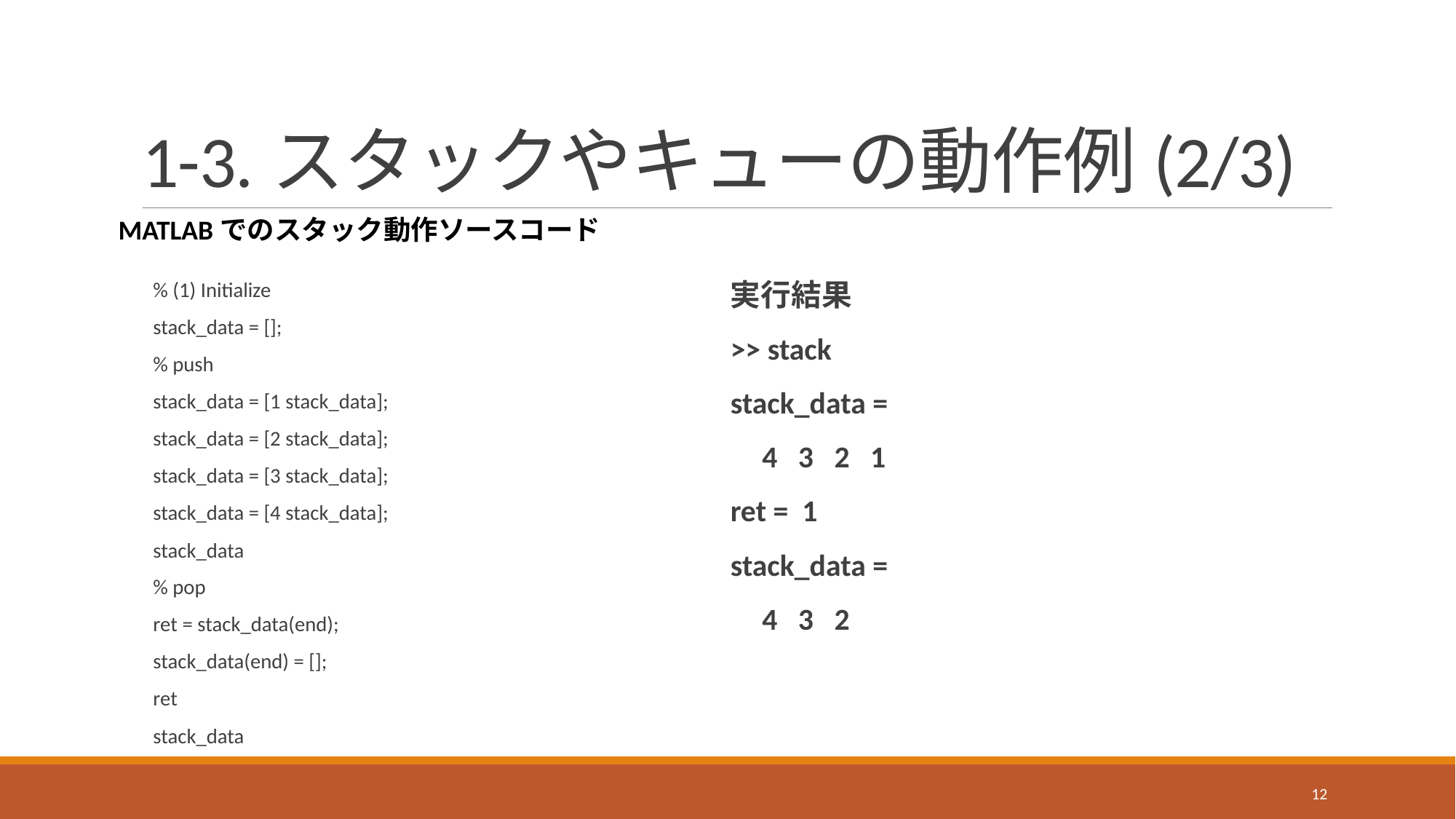

# 1-3.スタックやキューの動作例(2/3)
MATLABでのスタック動作ソースコード
% (1) Initialize
stack_data = [];
% push
stack_data = [1 stack_data];
stack_data = [2 stack_data];
stack_data = [3 stack_data];
stack_data = [4 stack_data];
stack_data
% pop
ret = stack_data(end);
stack_data(end) = [];
ret
stack_data
実行結果
>> stack
stack_data =
   4   3   2   1
ret =  1
stack_data =
   4   3   2
12